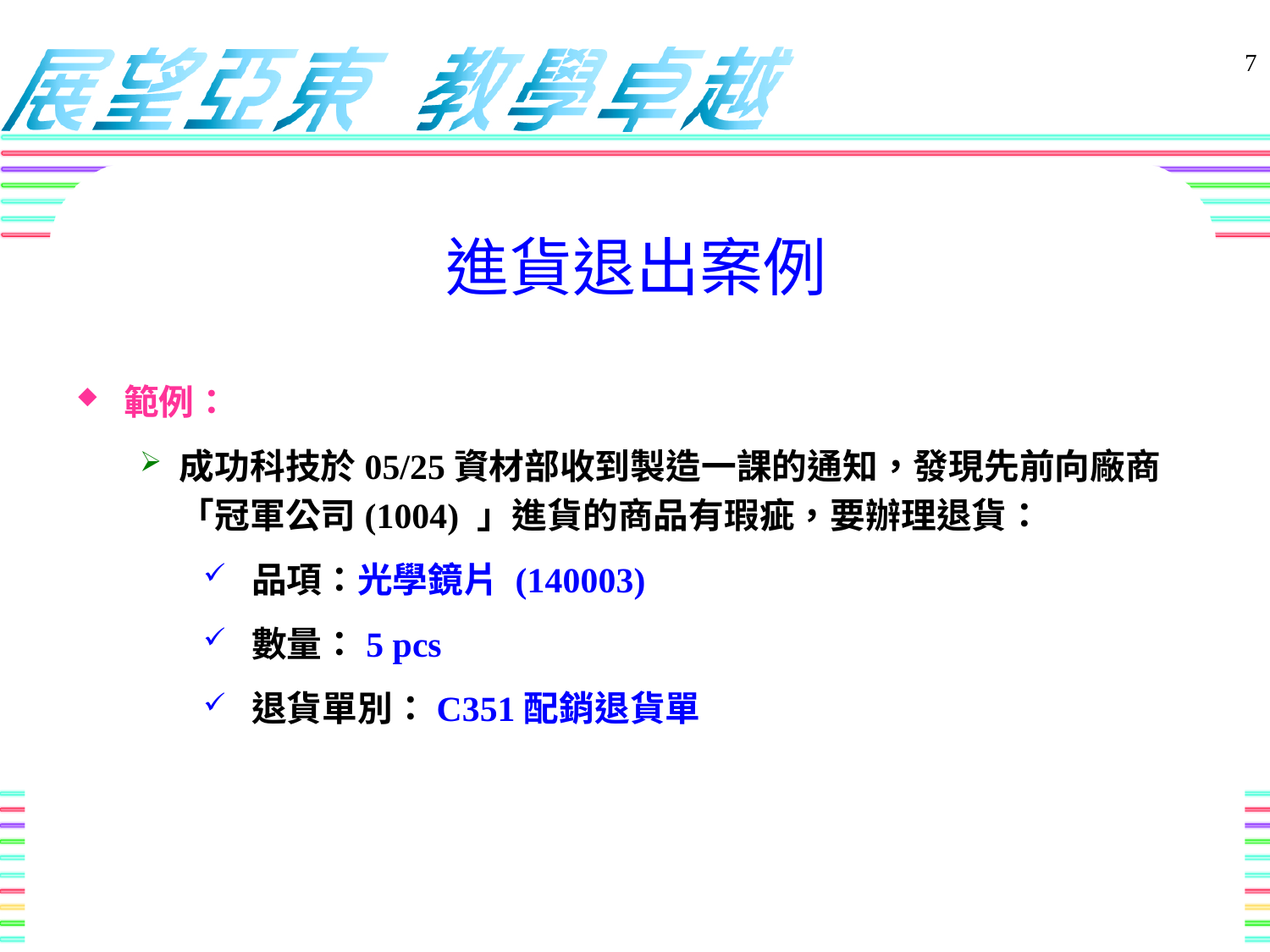

7
進貨退出案例

範例：
成功科技於05/25資材部收到製造一課的通知，發現先前向廠商「冠軍公司(1004) 」進貨的商品有瑕疵，要辦理退貨：
 品項：光學鏡片 (140003)
 數量：5 pcs
 退貨單別：C351配銷退貨單